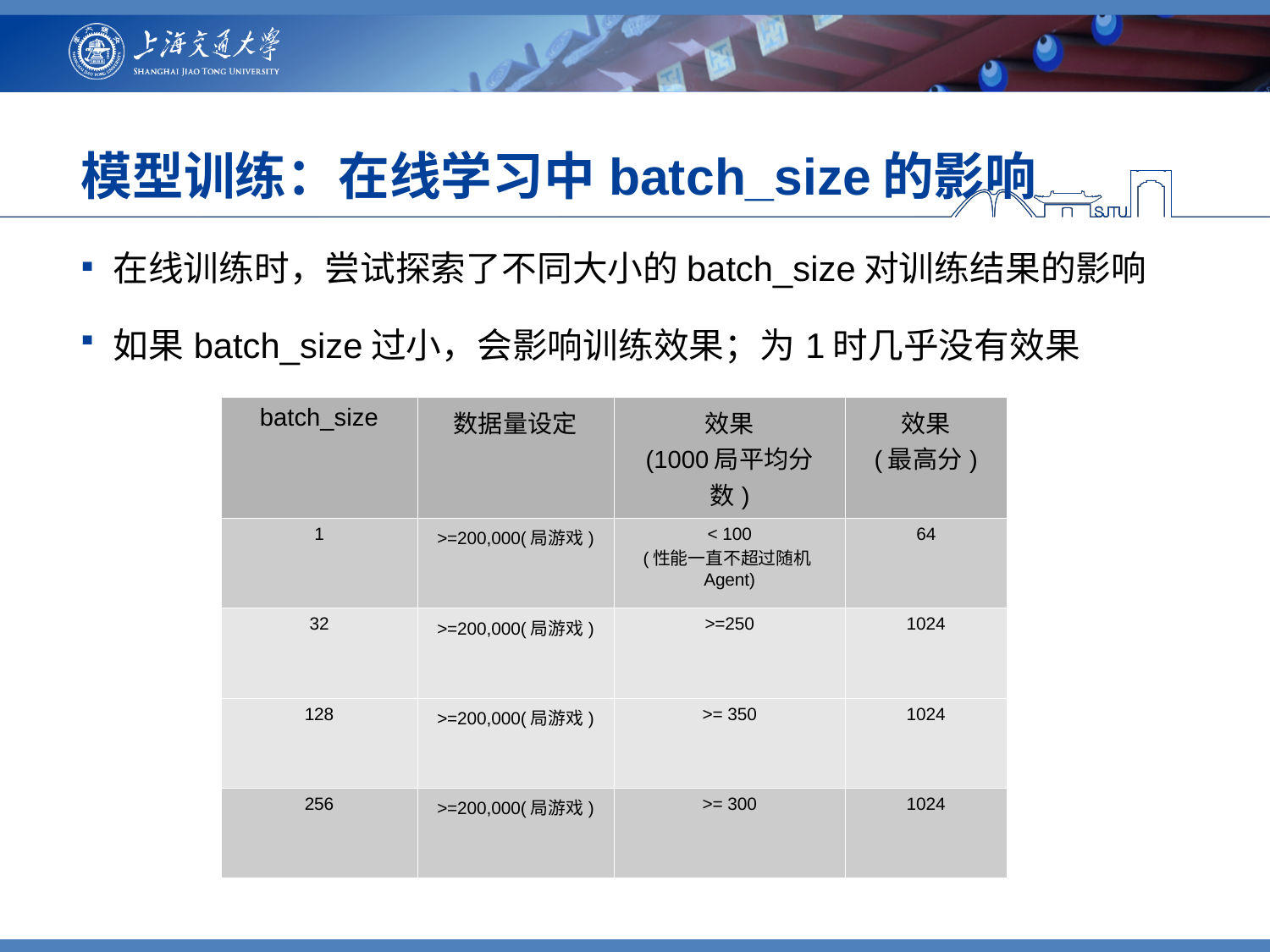

模型训练：在线学习中batch_size的影响
在线训练时，尝试探索了不同大小的batch_size对训练结果的影响
如果batch_size过小，会影响训练效果；为1时几乎没有效果

| batch\_size | 数据量设定 | 效果 (1000局平均分数) | 效果 (最高分) |
| --- | --- | --- | --- |
| 1 | >=200,000(局游戏) | < 100 (性能一直不超过随机Agent) | 64 |
| 32 | >=200,000(局游戏) | >=250 | 1024 |
| 128 | >=200,000(局游戏) | >= 350 | 1024 |
| 256 | >=200,000(局游戏) | >= 300 | 1024 |